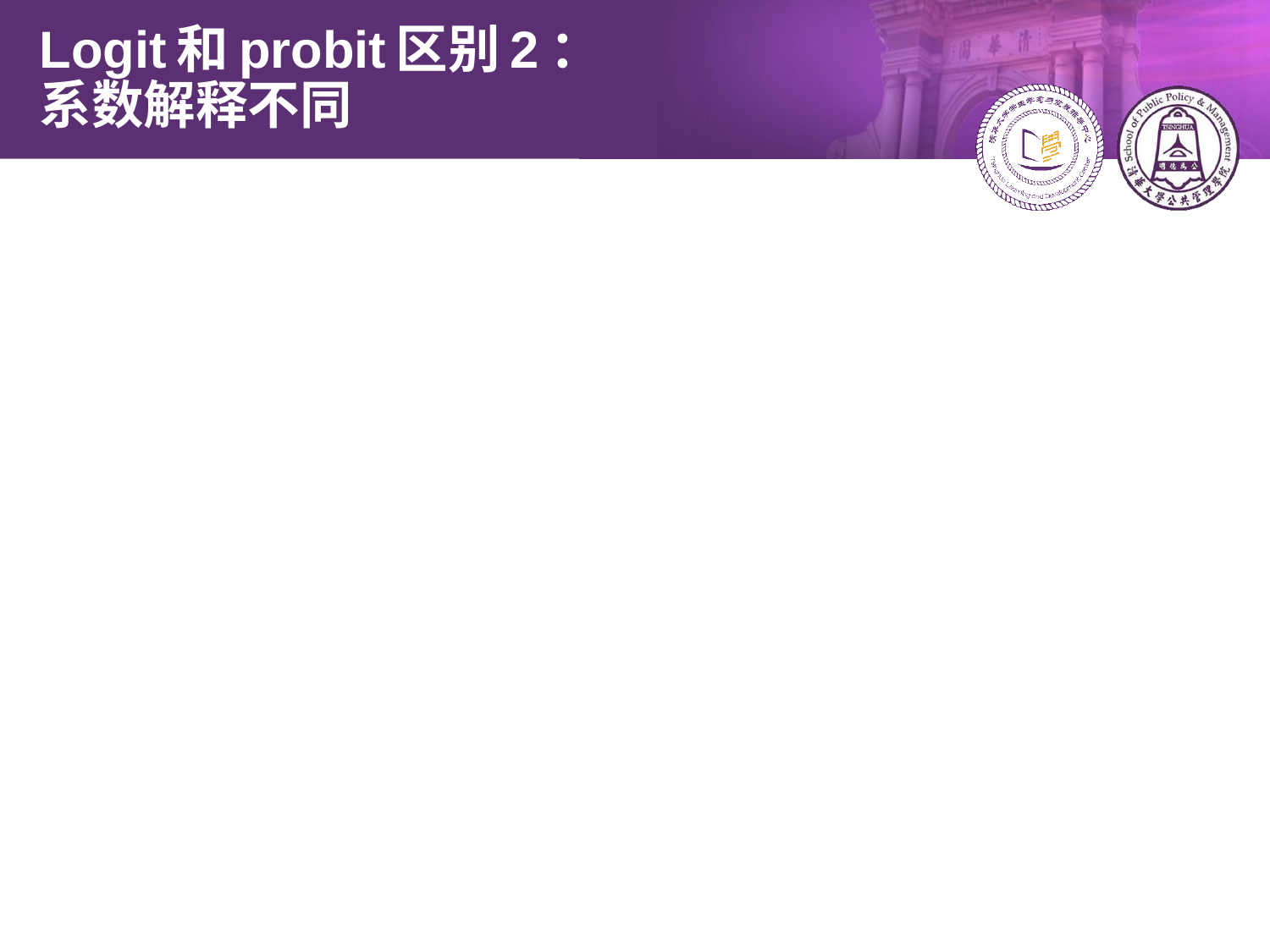

Logit
# Logit和probit区别2： 系数解释不同
X对ln(p/1-p)

Probit
x对累积标准正态分布函数的逆作用